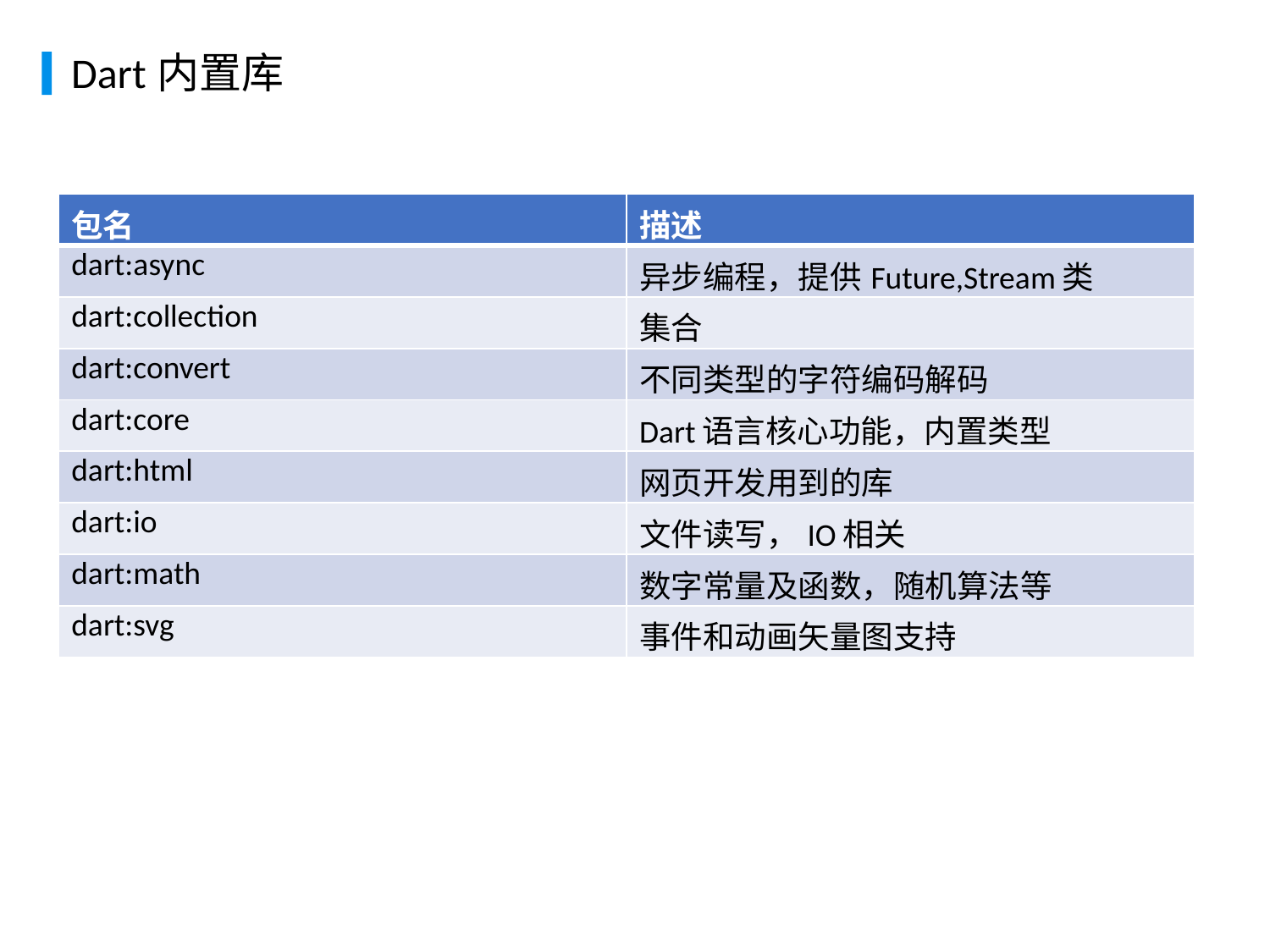

Dart内置库

| 包名 | 描述 |
| --- | --- |
| dart:async | 异步编程，提供Future,Stream类 |
| dart:collection | 集合 |
| dart:convert | 不同类型的字符编码解码 |
| dart:core | Dart语言核心功能，内置类型 |
| dart:html | 网页开发用到的库 |
| dart:io | 文件读写，IO相关 |
| dart:math | 数字常量及函数，随机算法等 |
| dart:svg | 事件和动画矢量图支持 |